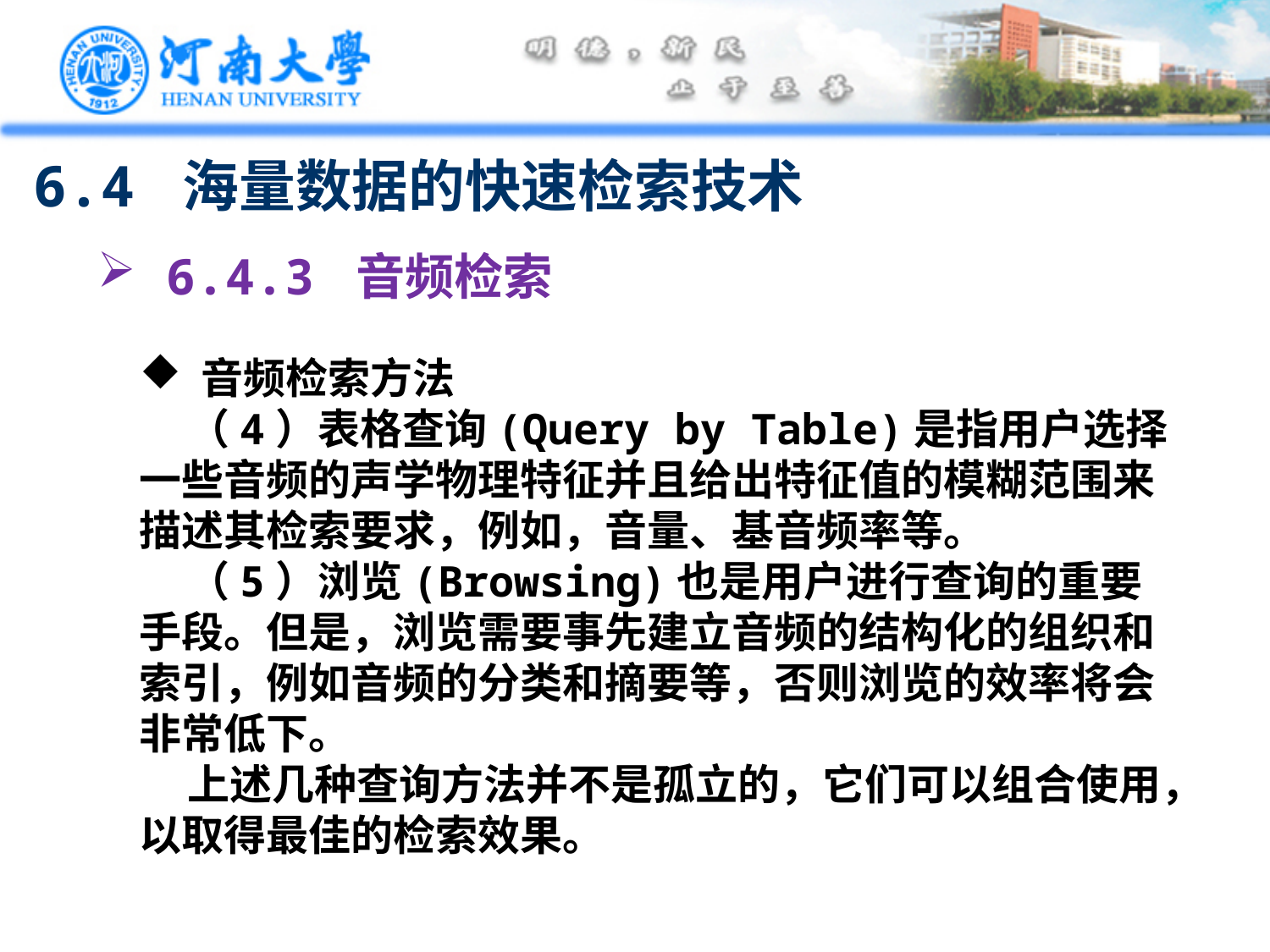

6.4 海量数据的快速检索技术
 6.4.3 音频检索
 音频检索方法
    （4）表格查询(Query by Table)是指用户选择一些音频的声学物理特征并且给出特征值的模糊范围来描述其检索要求，例如，音量、基音频率等。
    （5）浏览(Browsing)也是用户进行查询的重要手段。但是，浏览需要事先建立音频的结构化的组织和索引，例如音频的分类和摘要等，否则浏览的效率将会非常低下。
    上述几种查询方法并不是孤立的，它们可以组合使用，以取得最佳的检索效果。